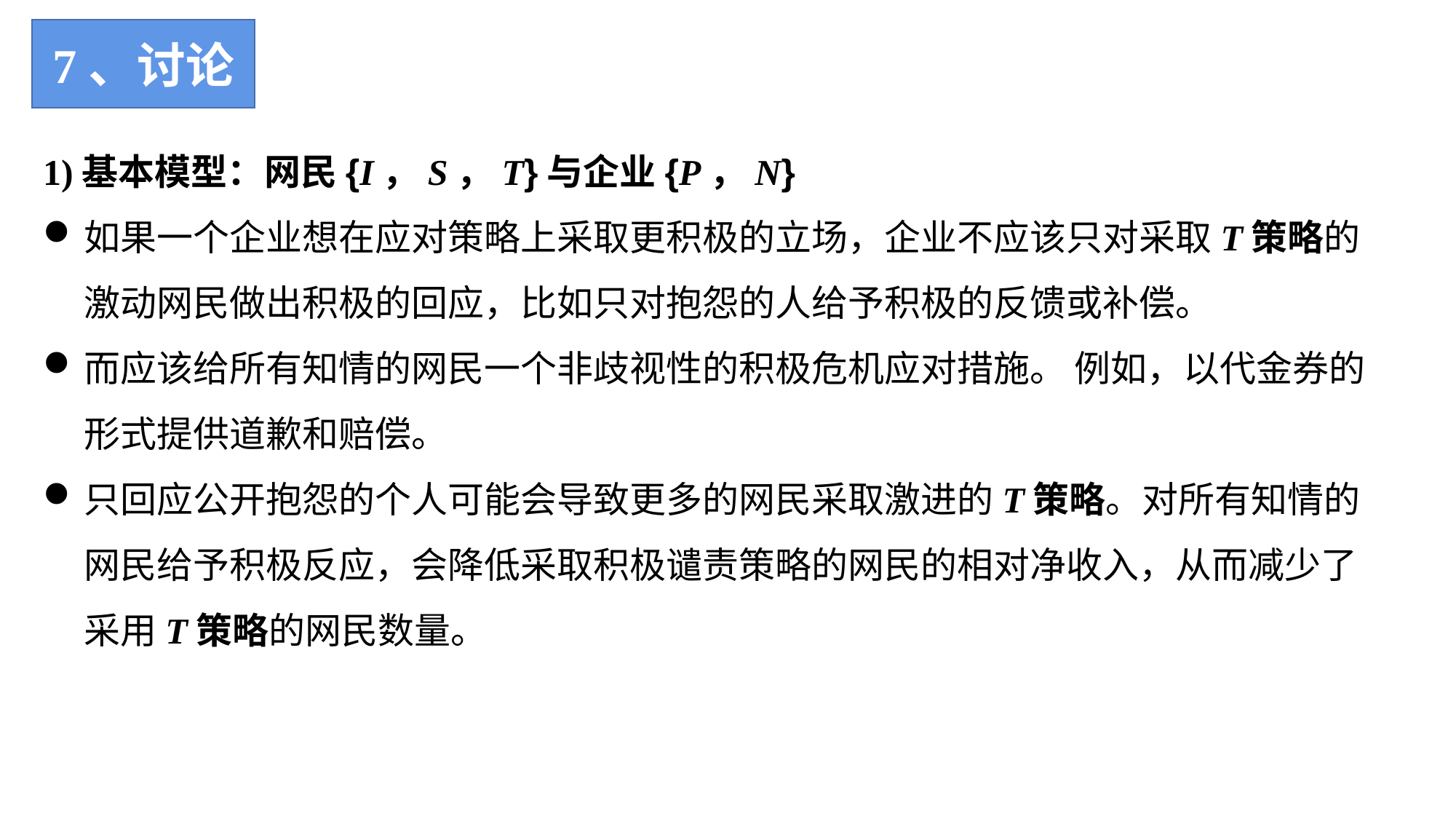

7、讨论
1)基本模型：网民{I，S，T}与企业{P，N}
如果一个企业想在应对策略上采取更积极的立场，企业不应该只对采取T策略的激动网民做出积极的回应，比如只对抱怨的人给予积极的反馈或补偿。
而应该给所有知情的网民一个非歧视性的积极危机应对措施。 例如，以代金券的形式提供道歉和赔偿。
只回应公开抱怨的个人可能会导致更多的网民采取激进的T策略。对所有知情的网民给予积极反应，会降低采取积极谴责策略的网民的相对净收入，从而减少了采用T策略的网民数量。

23